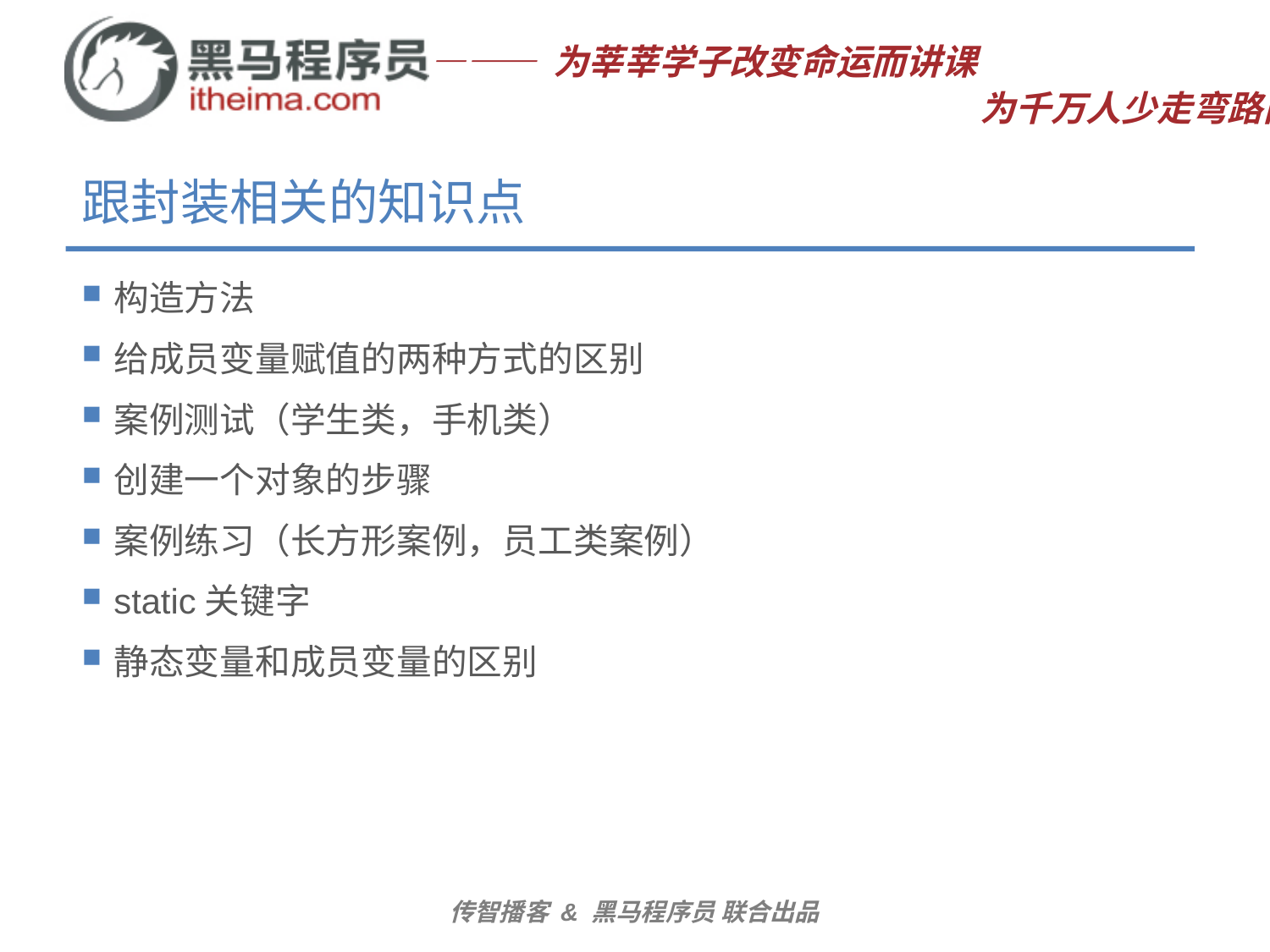

# 跟封装相关的知识点
构造方法
给成员变量赋值的两种方式的区别
案例测试（学生类，手机类）
创建一个对象的步骤
案例练习（长方形案例，员工类案例）
static关键字
静态变量和成员变量的区别